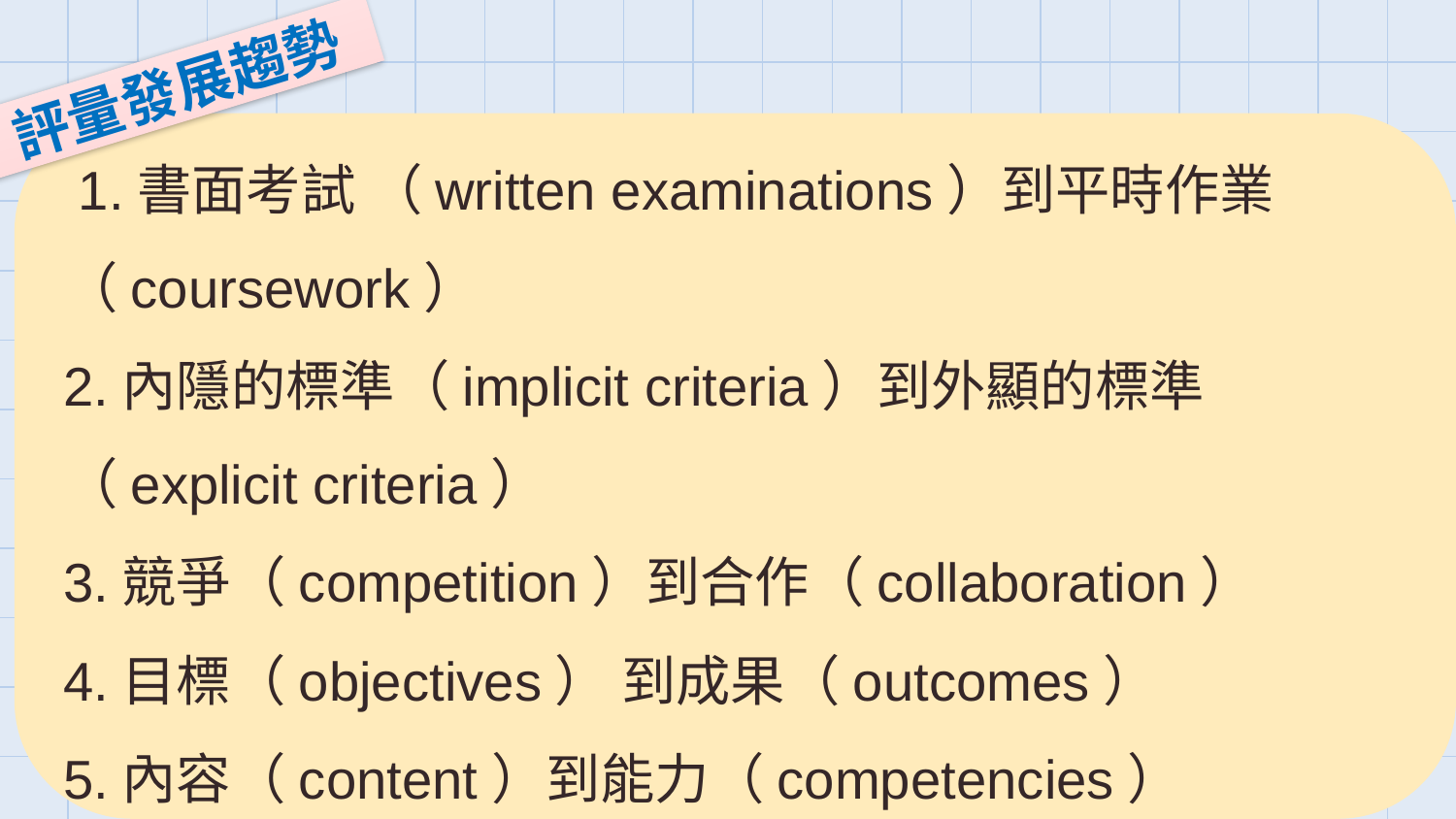

評量發展趨勢
 1.書面考試 （written examinations）到平時作業（coursework）
2.內隱的標準（implicit criteria）到外顯的標準（explicit criteria）
3.競爭（competition）到合作（collaboration）
4.目標（objectives） 到成果（outcomes）
5.內容（content）到能力（competencies）